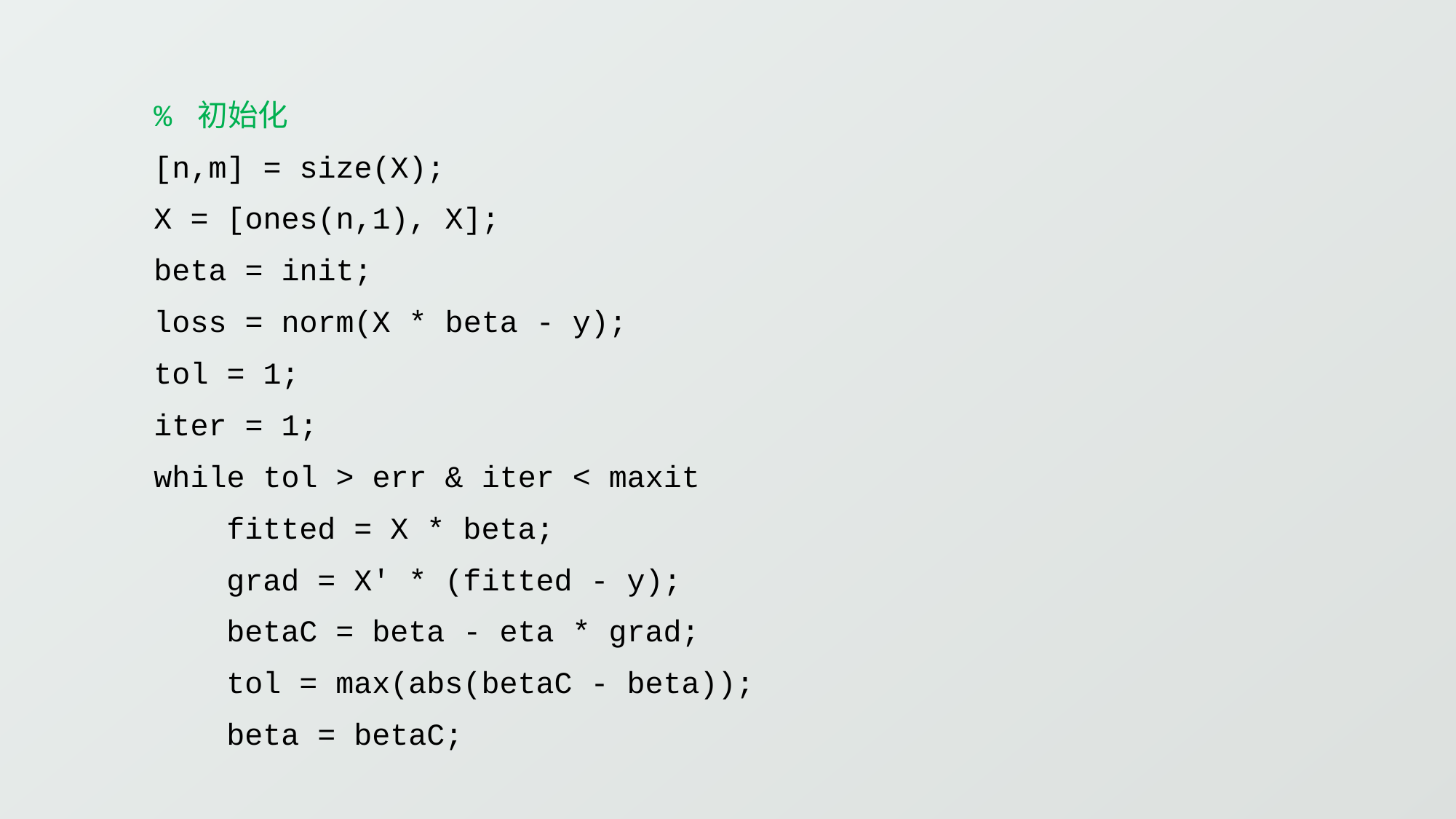

% 初始化
[n,m] = size(X);
X = [ones(n,1), X];
beta = init;
loss = norm(X * beta - y);
tol = 1;
iter = 1;
while tol > err & iter < maxit
    fitted = X * beta;
    grad = X' * (fitted - y);
    betaC = beta - eta * grad;
    tol = max(abs(betaC - beta));
    beta = betaC;